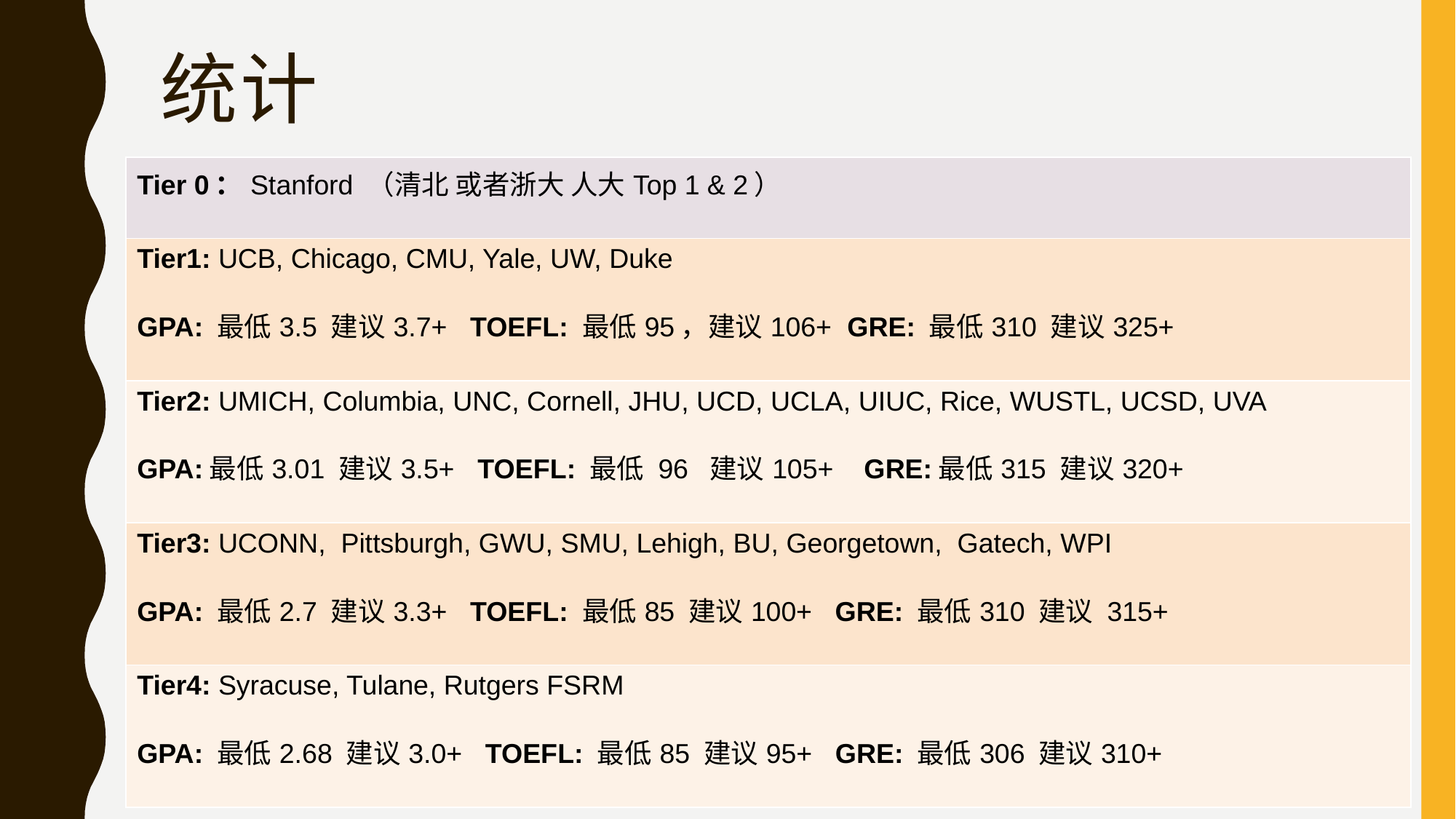

# 统计
| Tier 0：Stanford （清北 或者浙大 人大Top 1 & 2） |
| --- |
| Tier1: UCB, Chicago, CMU, Yale, UW, Duke GPA: 最低3.5 建议3.7+ TOEFL: 最低95，建议106+ GRE: 最低310 建议325+ |
| Tier2: UMICH, Columbia, UNC, Cornell, JHU, UCD, UCLA, UIUC, Rice, WUSTL, UCSD, UVA GPA:最低3.01 建议3.5+ TOEFL: 最低 96 建议105+ GRE:最低315 建议320+ |
| Tier3: UCONN, Pittsburgh, GWU, SMU, Lehigh, BU, Georgetown, Gatech, WPI GPA: 最低2.7 建议3.3+ TOEFL: 最低85 建议100+ GRE: 最低310 建议 315+ |
| Tier4: Syracuse, Tulane, Rutgers FSRM GPA: 最低2.68 建议3.0+ TOEFL: 最低85 建议95+ GRE: 最低306 建议310+ |